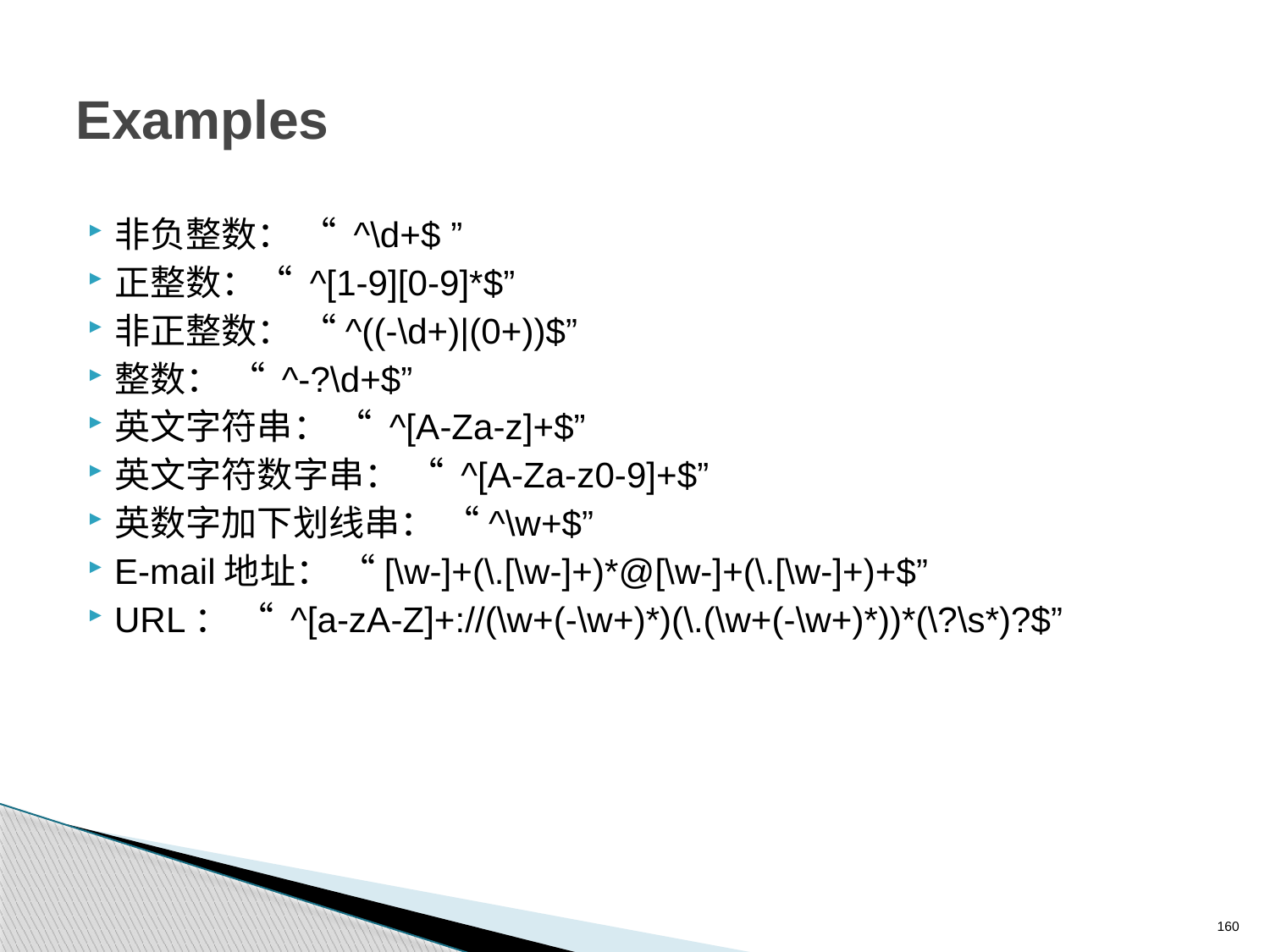

# Examples
非负整数： “ ^\d+$ ”
正整数：“ ^[1-9][0-9]*$”
非正整数： “^((-\d+)|(0+))$”
整数： “ ^-?\d+$”
英文字符串： “ ^[A-Za-z]+$”
英文字符数字串： “ ^[A-Za-z0-9]+$”
英数字加下划线串： “^\w+$”
E-mail地址： “[\w-]+(\.[\w-]+)*@[\w-]+(\.[\w-]+)+$”
URL： “ ^[a-zA-Z]+://(\w+(-\w+)*)(\.(\w+(-\w+)*))*(\?\s*)?$”

160